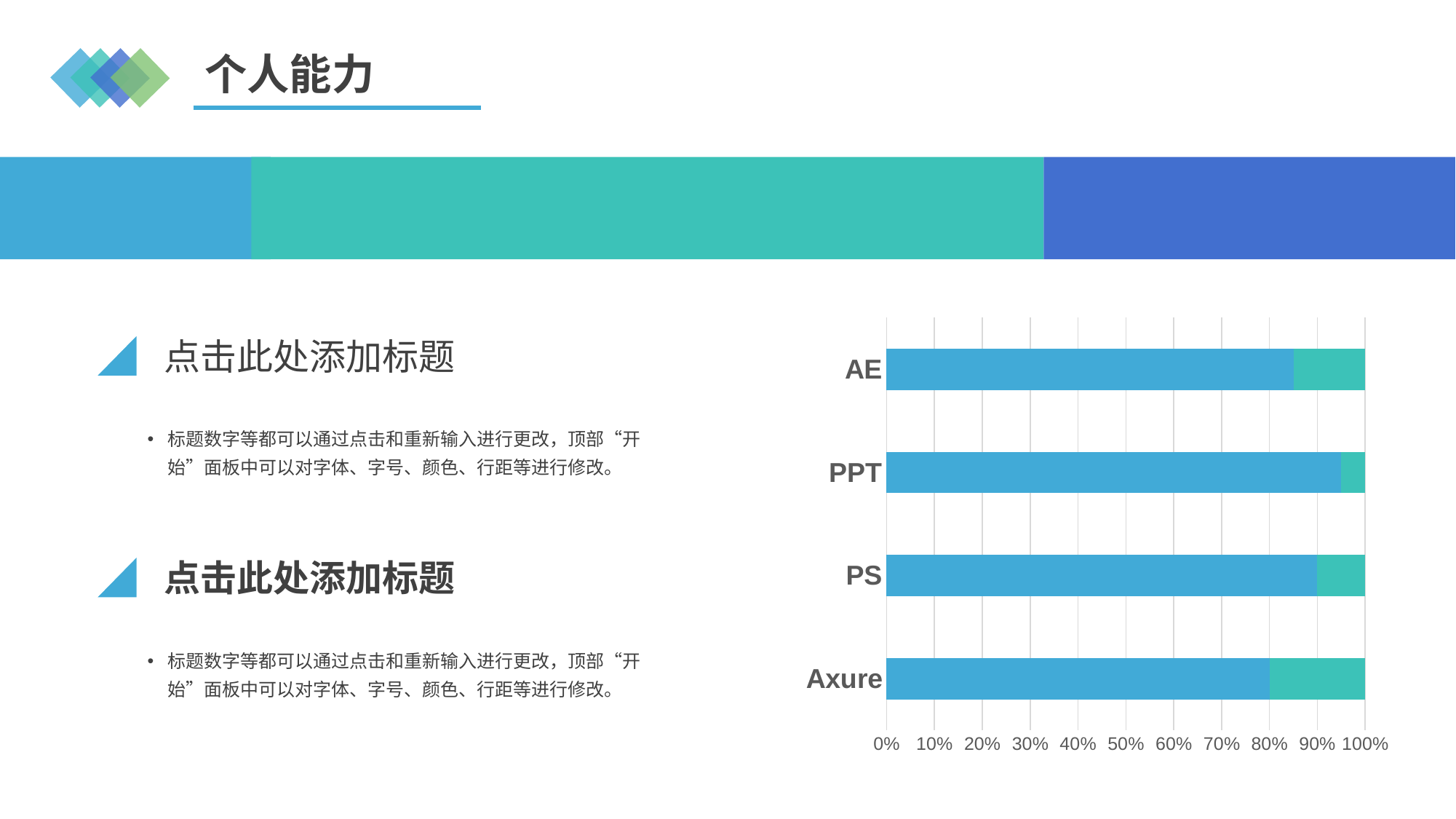

个人能力

### Chart

| Category | 使用熟练比例 | 使用不熟练比例 |
|---|---|---|
| Axure | 8.0 | 2.0 |
| PS | 9.0 | 1.0 |
| PPT | 9.5 | 0.5 |
| AE | 8.5 | 1.5 |
点击此处添加标题

标题数字等都可以通过点击和重新输入进行更改，顶部“开始”面板中可以对字体、字号、颜色、行距等进行修改。
点击此处添加标题

标题数字等都可以通过点击和重新输入进行更改，顶部“开始”面板中可以对字体、字号、颜色、行距等进行修改。